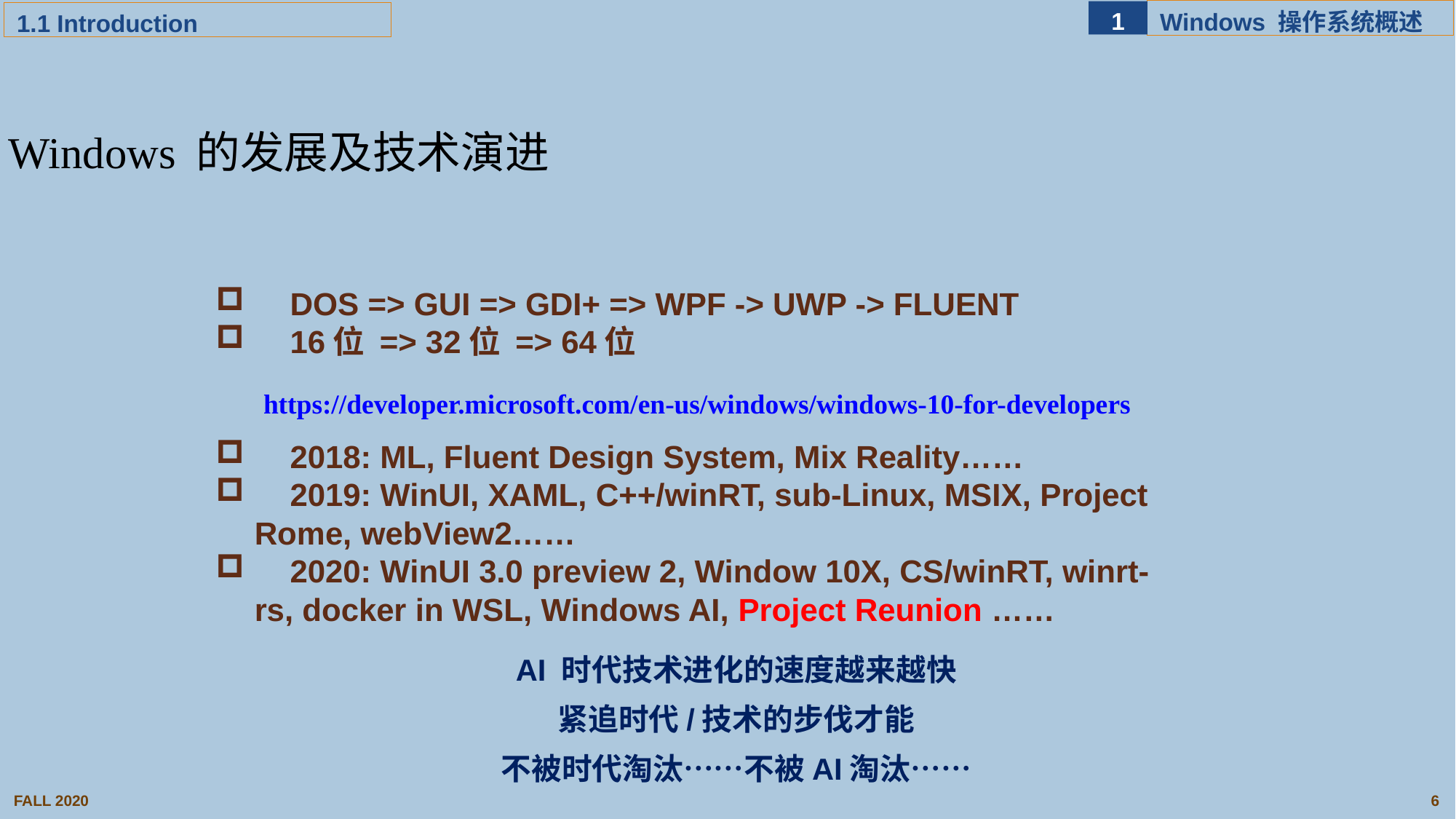

Windows 的发展及技术演进
    DOS => GUI => GDI+ => WPF -> UWP -> FLUENT
    16位 => 32位 => 64位

    2018: ML, Fluent Design System, Mix Reality……
    2019: WinUI, XAML, C++/winRT, sub-Linux, MSIX, Project Rome, webView2……
    2020: WinUI 3.0 preview 2, Window 10X, CS/winRT, winrt-rs, docker in WSL, Windows AI, Project Reunion ……

https://developer.microsoft.com/en-us/windows/windows-10-for-developers
AI 时代技术进化的速度越来越快
紧追时代/技术的步伐才能
不被时代淘汰……不被AI淘汰……